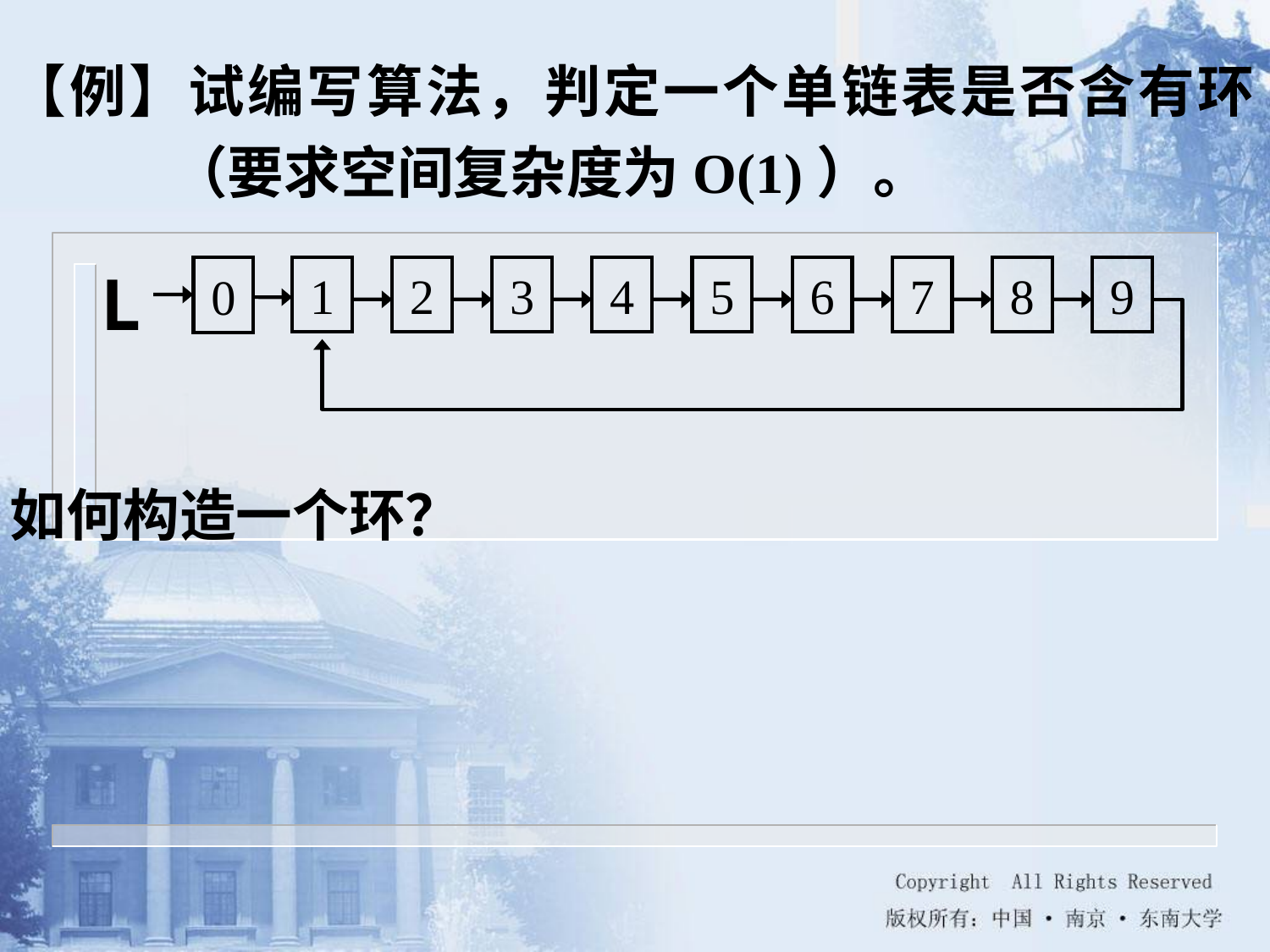

【例】试编写算法，判定一个单链表是否含有环（要求空间复杂度为O(1)）。
L
1
2
3
4
5
6
7
8
9
0

如何构造一个环？